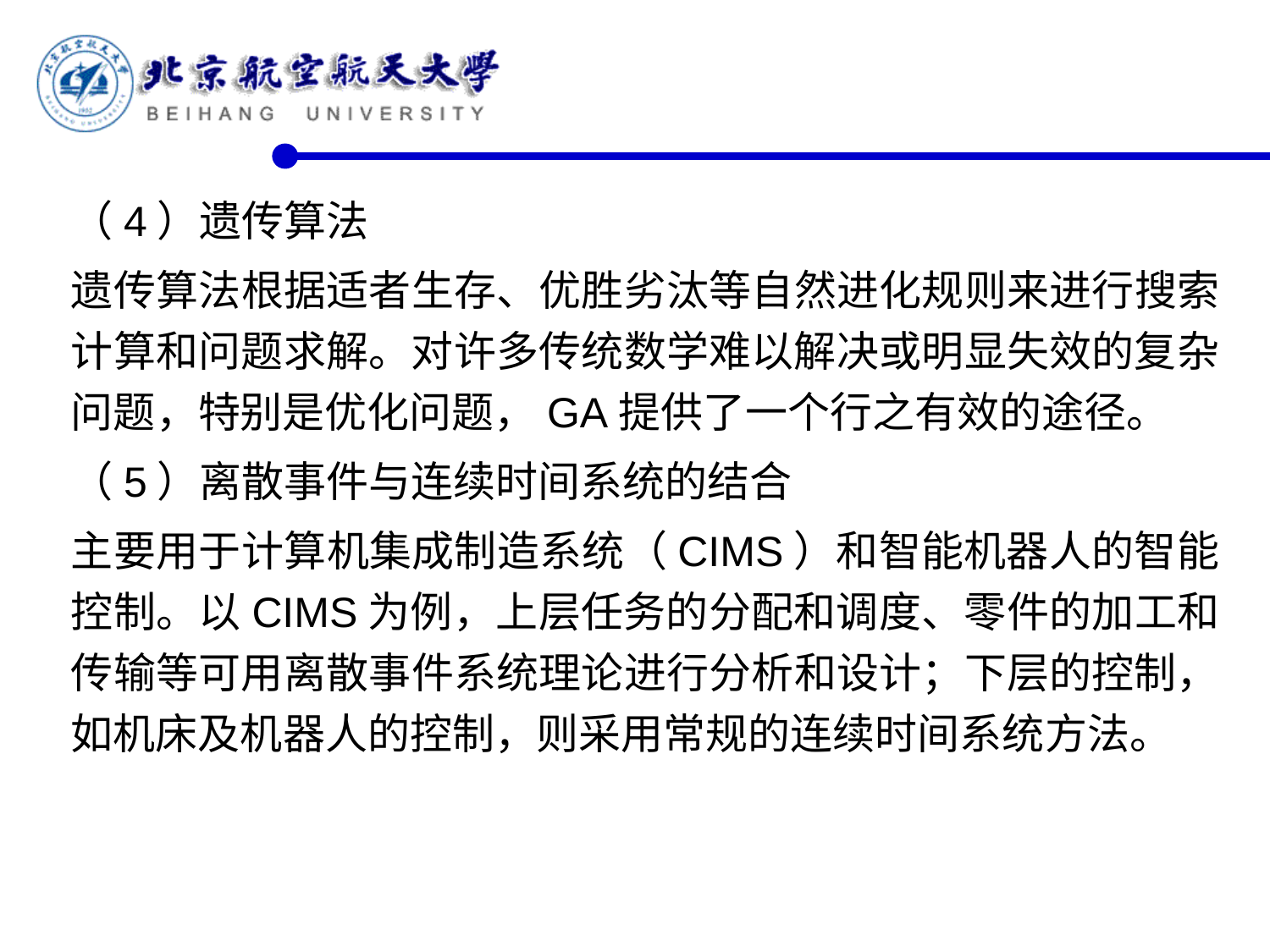

（4）遗传算法
遗传算法根据适者生存、优胜劣汰等自然进化规则来进行搜索计算和问题求解。对许多传统数学难以解决或明显失效的复杂问题，特别是优化问题，GA提供了一个行之有效的途径。
（5）离散事件与连续时间系统的结合
主要用于计算机集成制造系统（CIMS）和智能机器人的智能控制。以CIMS为例，上层任务的分配和调度、零件的加工和传输等可用离散事件系统理论进行分析和设计；下层的控制，如机床及机器人的控制，则采用常规的连续时间系统方法。